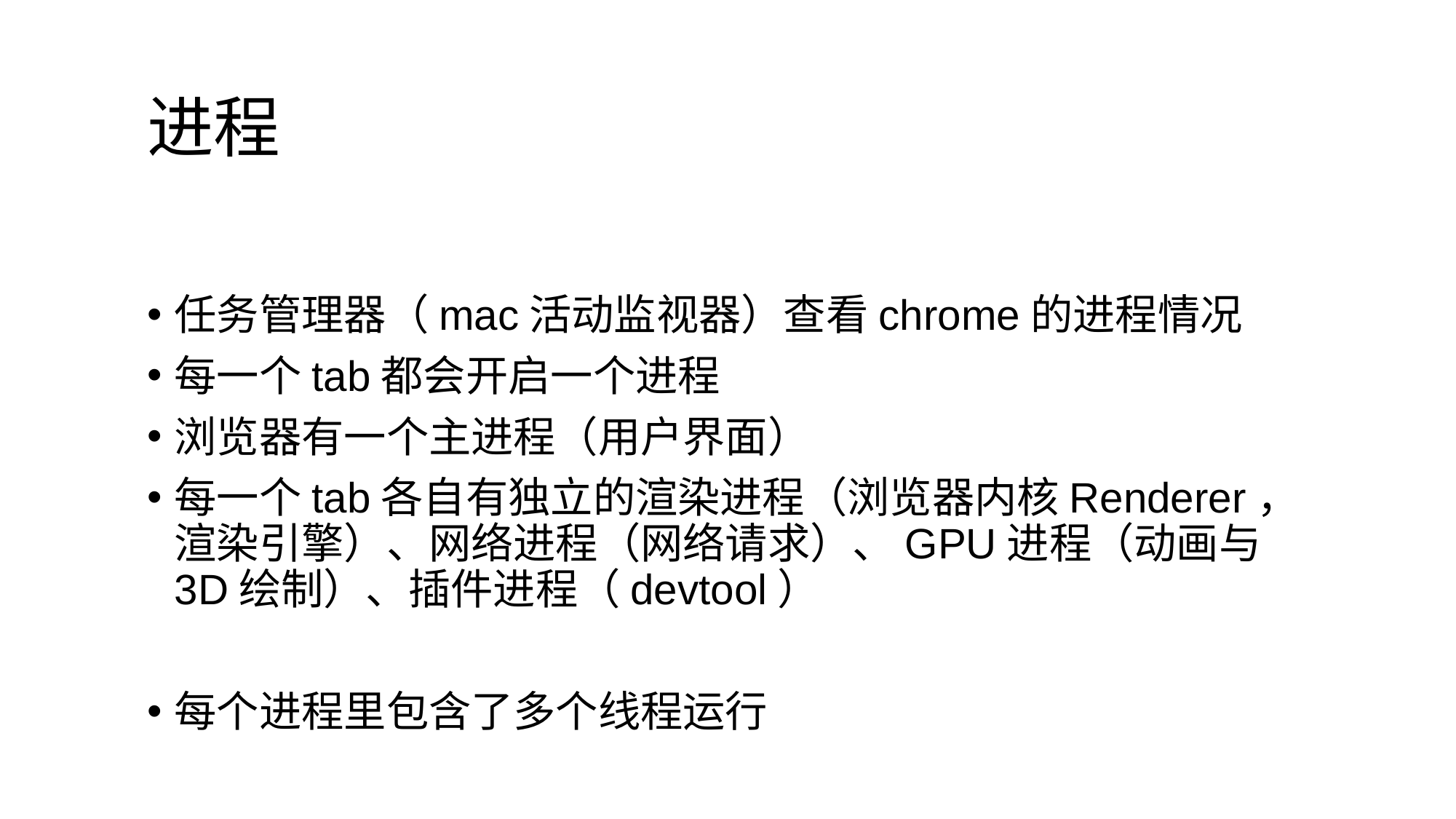

# 进程

任务管理器（mac活动监视器）查看chrome的进程情况
每一个tab都会开启一个进程
浏览器有一个主进程（用户界面）
每一个tab各自有独立的渲染进程（浏览器内核Renderer，渲染引擎）、网络进程（网络请求）、GPU进程（动画与3D绘制）、插件进程（devtool）

每个进程里包含了多个线程运行